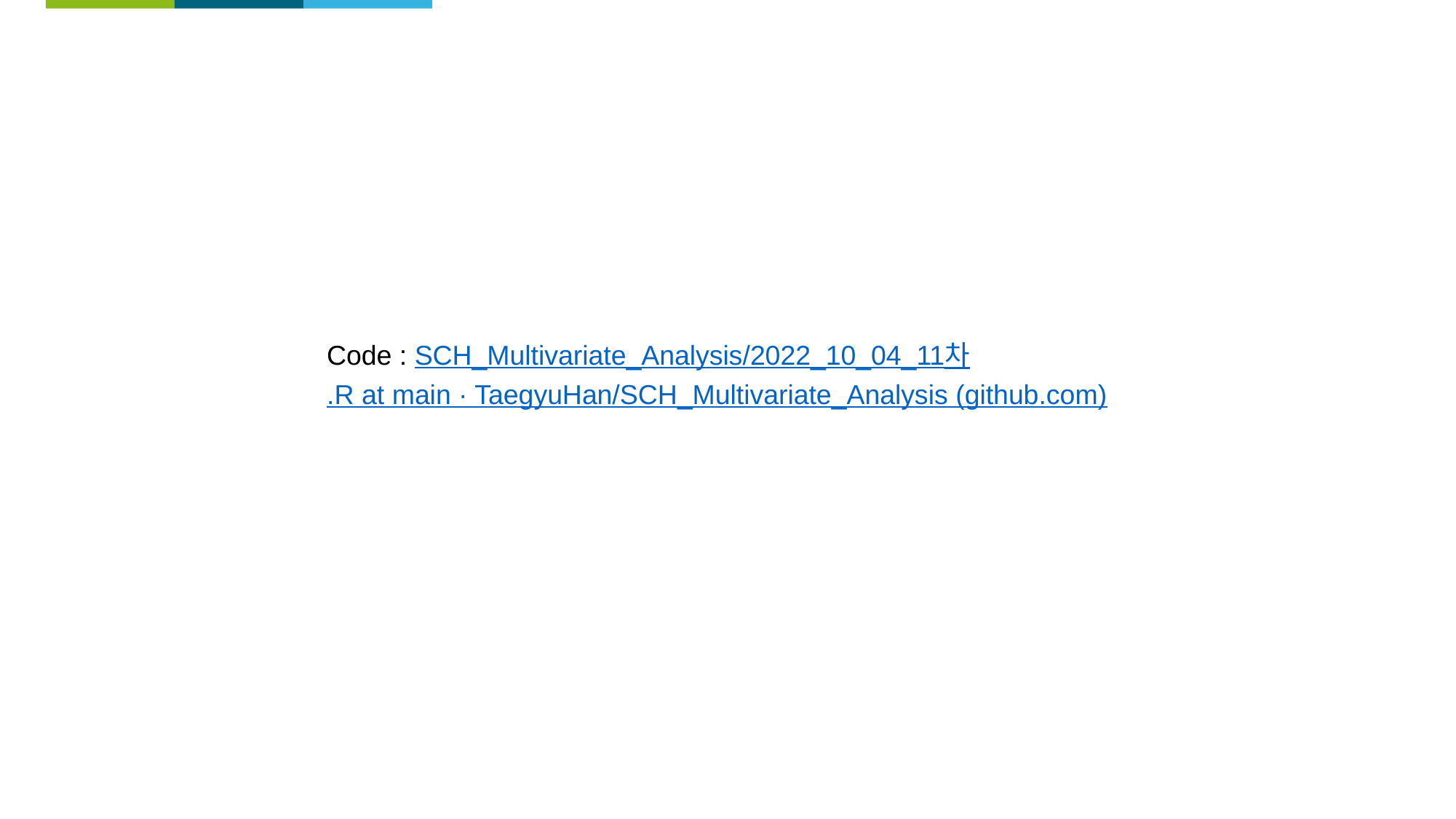

Code : SCH_Multivariate_Analysis/2022_10_04_11차.R at main · TaegyuHan/SCH_Multivariate_Analysis (github.com)